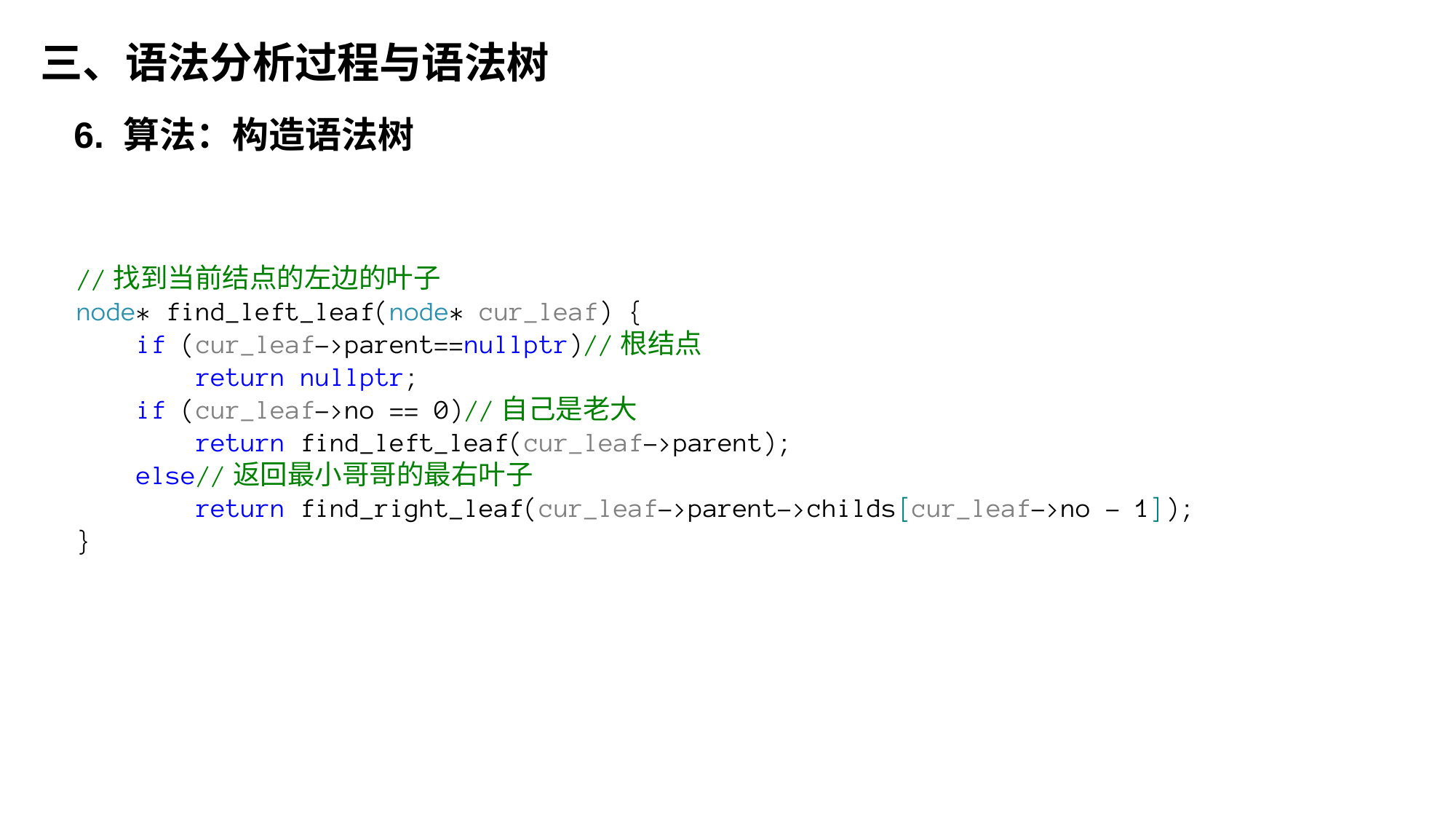

三、语法分析过程与语法树
6. 算法：构造语法树
//找到当前结点的左边的叶子
node* find_left_leaf(node* cur_leaf) {
    if (cur_leaf->parent==nullptr)//根结点
        return nullptr;
    if (cur_leaf->no == 0)//自己是老大
        return find_left_leaf(cur_leaf->parent);
    else//返回最小哥哥的最右叶子
        return find_right_leaf(cur_leaf->parent->childs[cur_leaf->no - 1]);
}